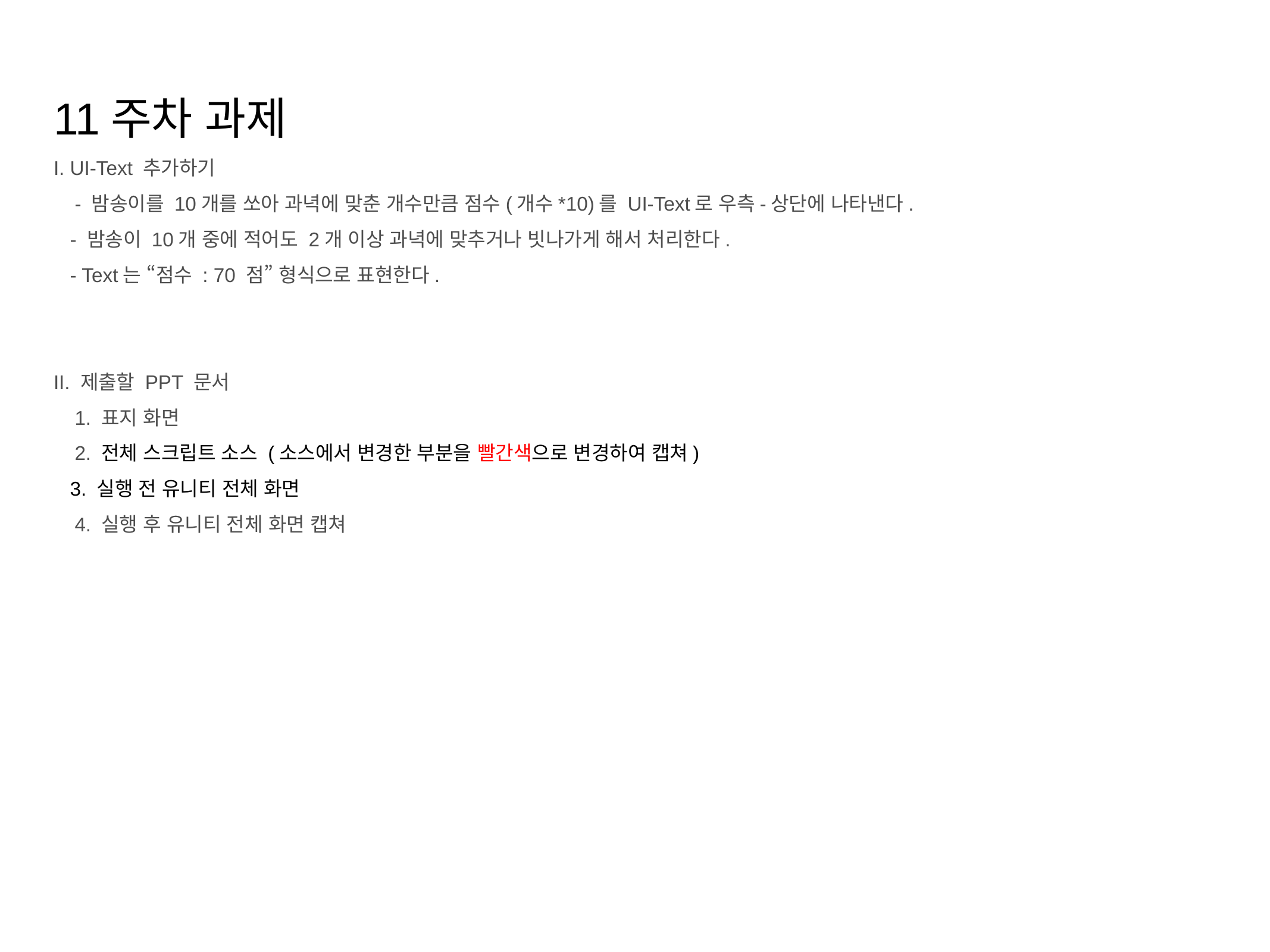

11주차 과제
I. UI-Text 추가하기
   - 밤송이를 10개를 쏘아 과녁에 맞춘 개수만큼 점수(개수*10)를 UI-Text로 우측-상단에 나타낸다.
   - 밤송이 10개 중에 적어도 2개 이상 과녁에 맞추거나 빗나가게 해서 처리한다.
   - Text는 “점수 : 70 점” 형식으로 표현한다.
II. 제출할 PPT 문서
   1. 표지 화면
   2. 전체 스크립트 소스 (소스에서 변경한 부분을 빨간색으로 변경하여 캡쳐)
   3. 실행 전 유니티 전체 화면
   4. 실행 후 유니티 전체 화면 캡쳐